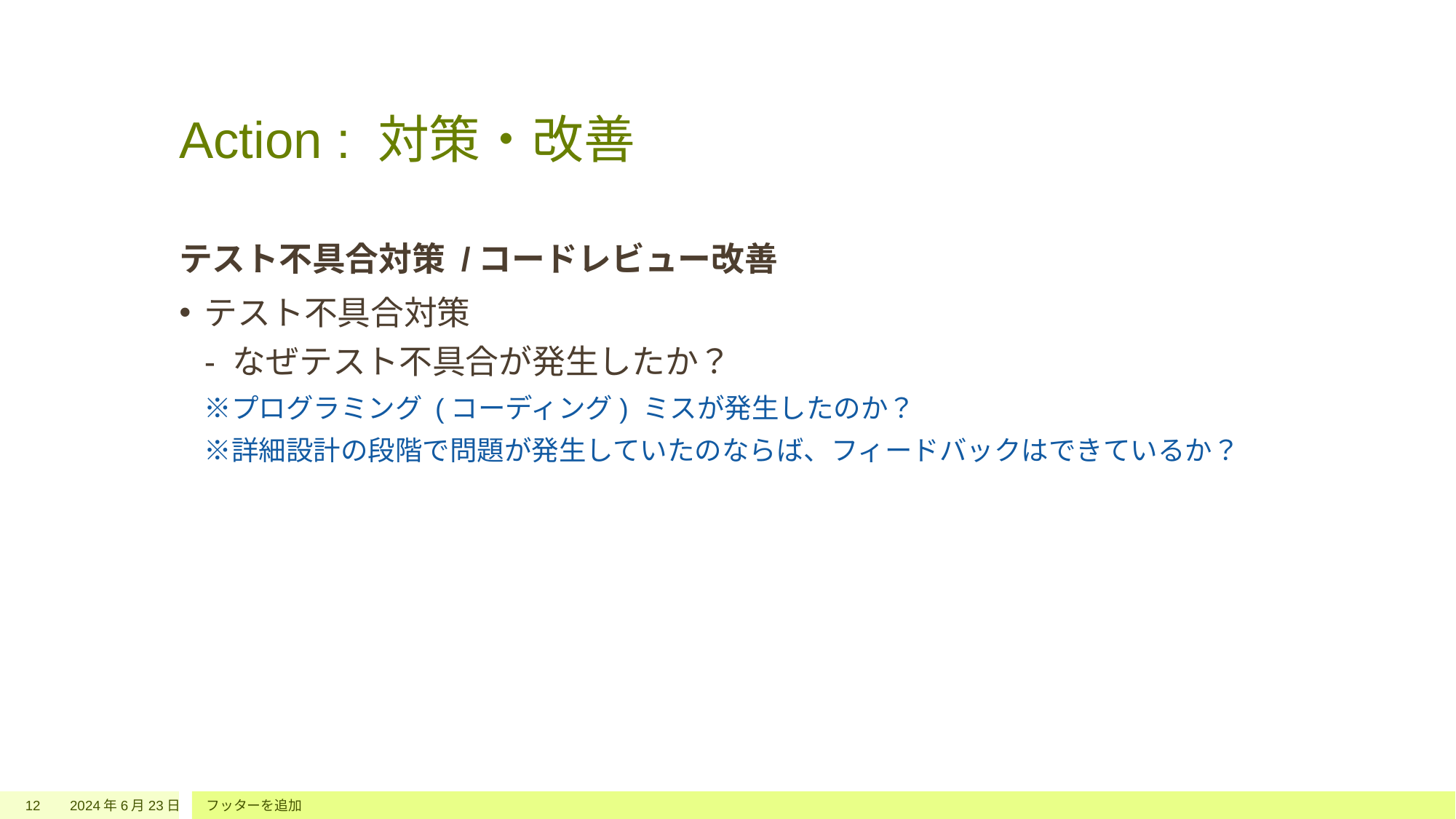

# Action : 対策・改善
テスト不具合対策 /コードレビュー改善
テスト不具合対策
- なぜテスト不具合が発生したか？
※プログラミング (コーディング) ミスが発生したのか？
※詳細設計の段階で問題が発生していたのならば、フィードバックはできているか？

12
2024年6月23日
フッターを追加